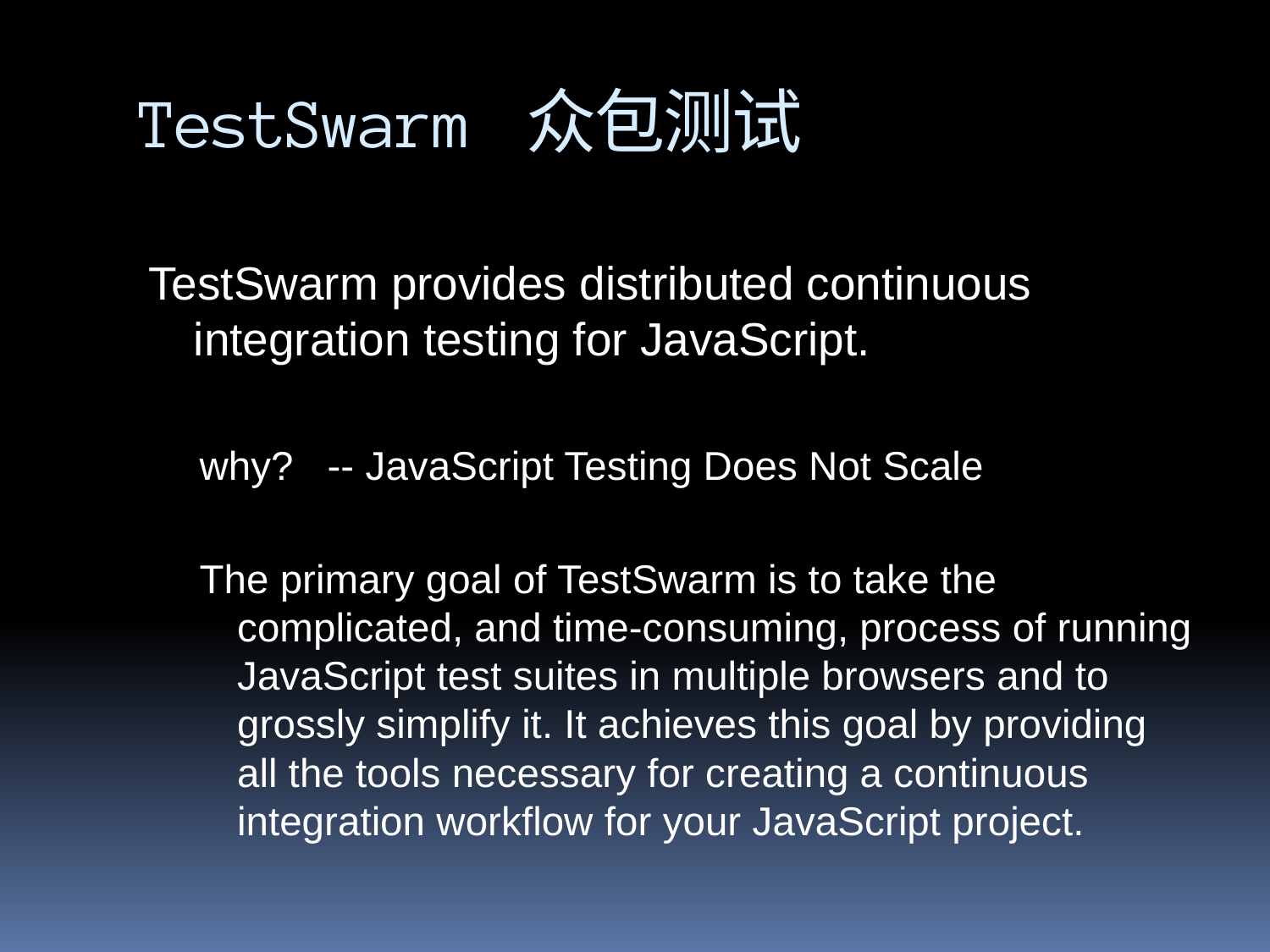

# TestSwarm 众包测试
TestSwarm provides distributed continuous integration testing for JavaScript.

why?   -- JavaScript Testing Does Not Scale

The primary goal of TestSwarm is to take the complicated, and time-consuming, process of running JavaScript test suites in multiple browsers and to grossly simplify it. It achieves this goal by providing all the tools necessary for creating a continuous integration workflow for your JavaScript project.